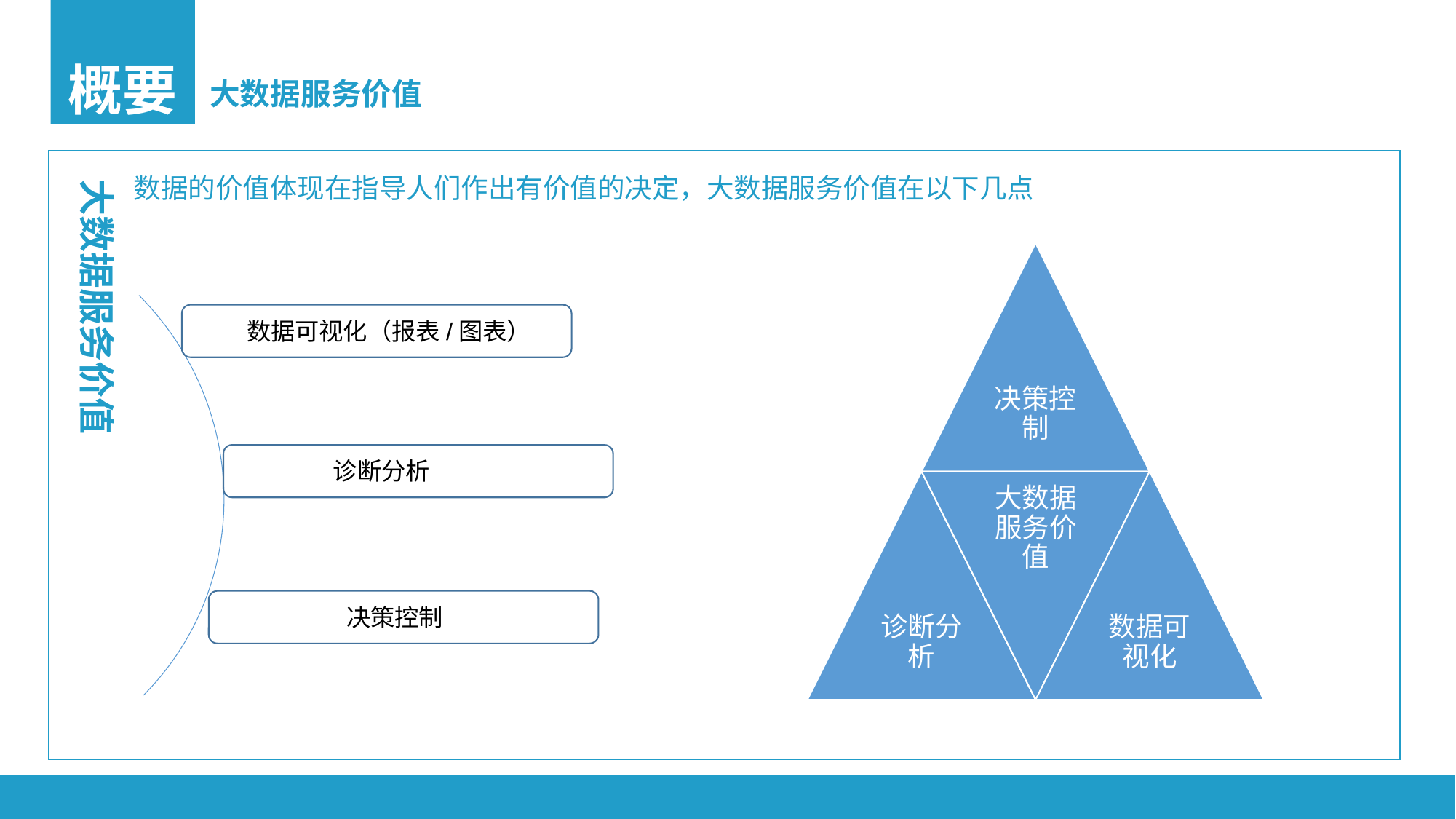

概要
大数据服务价值
大数据
数据的价值体现在指导人们作出有价值的决定，大数据服务价值在以下几点
大数据服务价值

决策控制
诊断分析
大数据服务价值
数据可视化

数据可视化（报表/图表）

诊断分析

决策控制